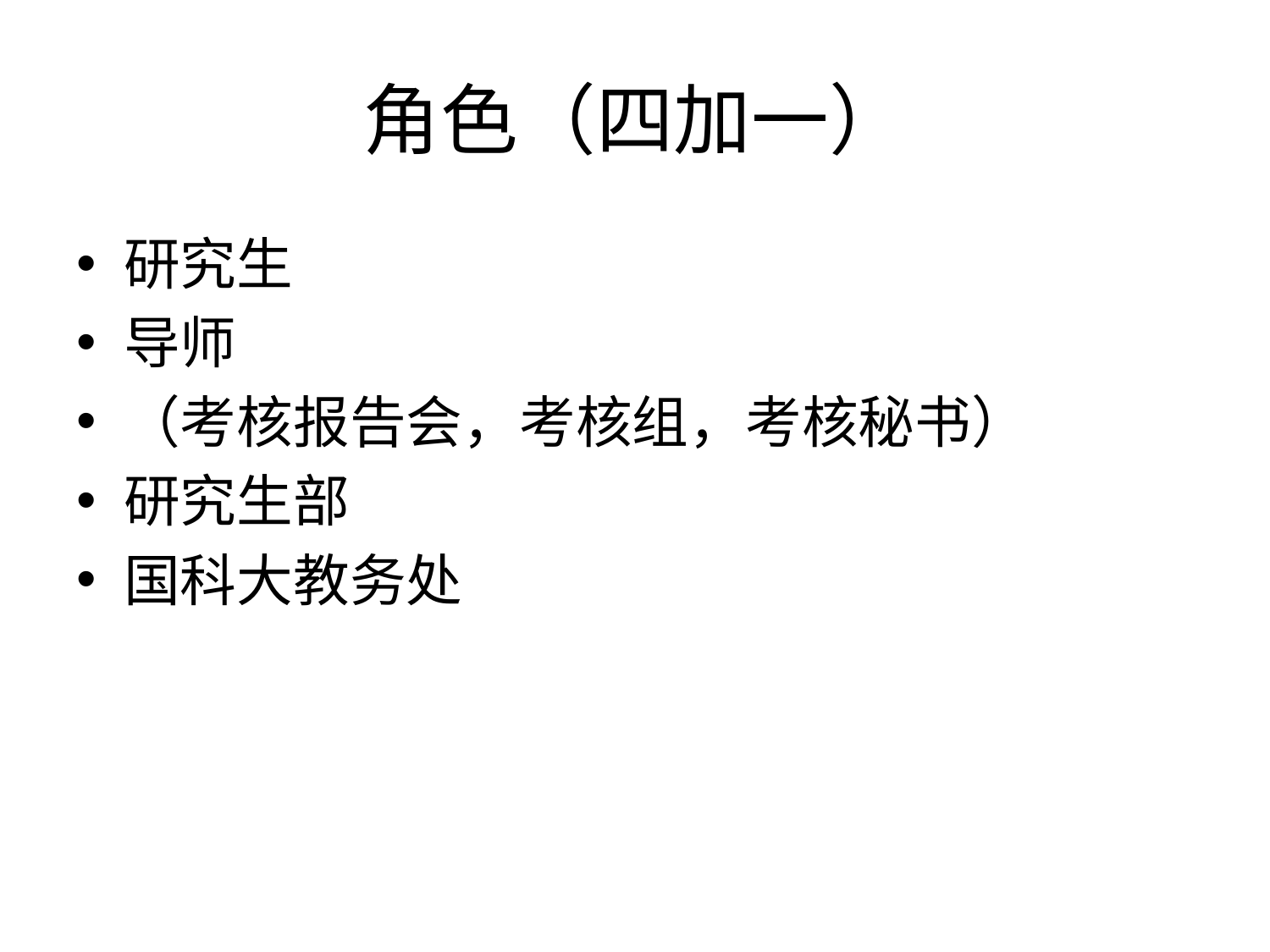

# 角色（四加一）
研究生
导师
（考核报告会，考核组，考核秘书）
研究生部
国科大教务处